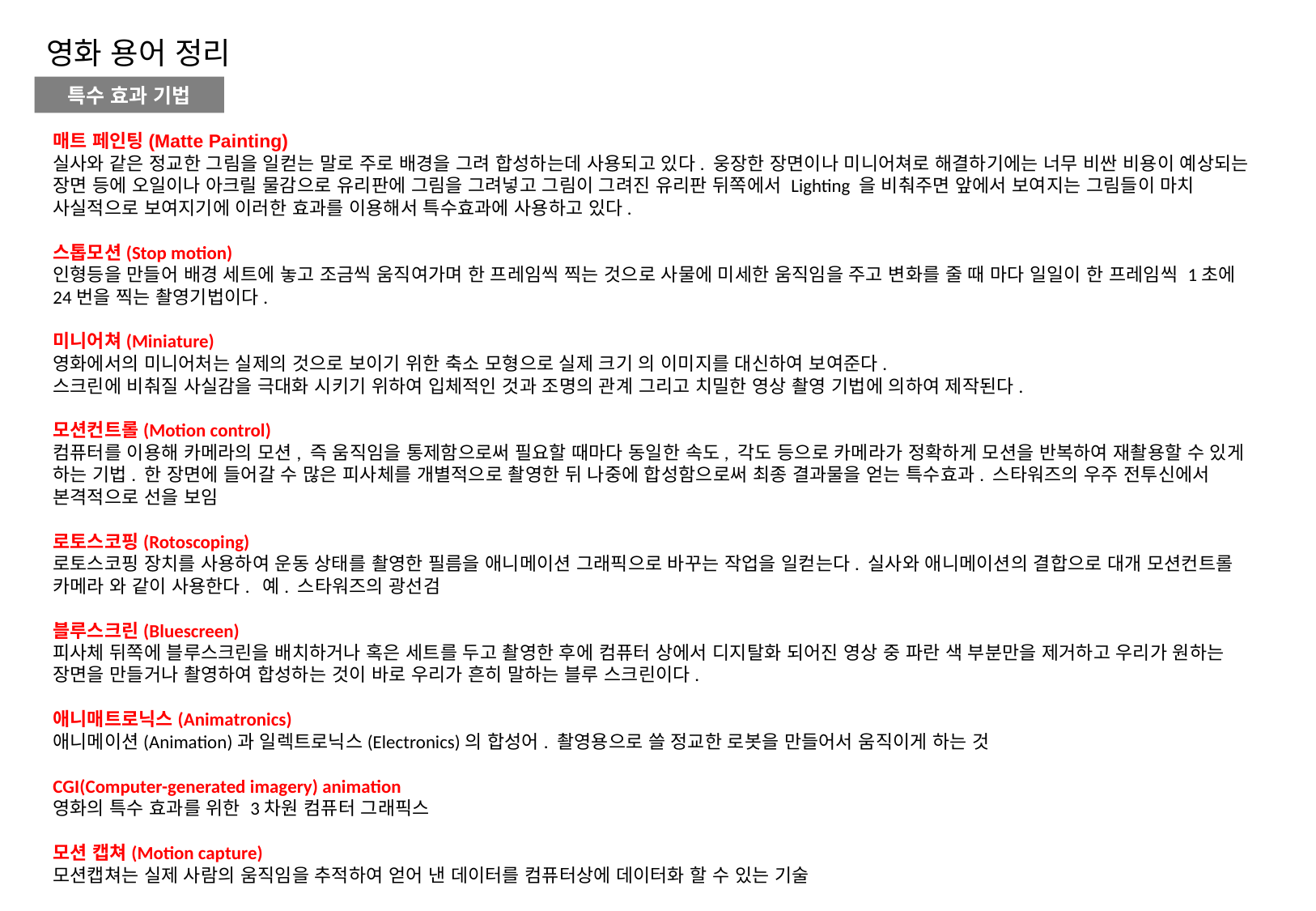

영화 용어 정리
특수 효과 기법
매트 페인팅(Matte Painting)
실사와 같은 정교한 그림을 일컫는 말로 주로 배경을 그려 합성하는데 사용되고 있다. 웅장한 장면이나 미니어쳐로 해결하기에는 너무 비싼 비용이 예상되는 장면 등에 오일이나 아크릴 물감으로 유리판에 그림을 그려넣고 그림이 그려진 유리판 뒤쪽에서 Lighting 을 비춰주면 앞에서 보여지는 그림들이 마치 사실적으로 보여지기에 이러한 효과를 이용해서 특수효과에 사용하고 있다.
스톱모션(Stop motion)
인형등을 만들어 배경 세트에 놓고 조금씩 움직여가며 한 프레임씩 찍는 것으로 사물에 미세한 움직임을 주고 변화를 줄 때 마다 일일이 한 프레임씩 1초에 24번을 찍는 촬영기법이다.

미니어쳐(Miniature)
영화에서의 미니어처는 실제의 것으로 보이기 위한 축소 모형으로 실제 크기 의 이미지를 대신하여 보여준다.
스크린에 비춰질 사실감을 극대화 시키기 위하여 입체적인 것과 조명의 관계 그리고 치밀한 영상 촬영 기법에 의하여 제작된다.

모션컨트롤(Motion control)
컴퓨터를 이용해 카메라의 모션, 즉 움직임을 통제함으로써 필요할 때마다 동일한 속도, 각도 등으로 카메라가 정확하게 모션을 반복하여 재촬용할 수 있게 하는 기법. 한 장면에 들어갈 수 많은 피사체를 개별적으로 촬영한 뒤 나중에 합성함으로써 최종 결과물을 얻는 특수효과. 스타워즈의 우주 전투신에서 본격적으로 선을 보임

로토스코핑(Rotoscoping)
로토스코핑 장치를 사용하여 운동 상태를 촬영한 필름을 애니메이션 그래픽으로 바꾸는 작업을 일컫는다. 실사와 애니메이션의 결합으로 대개 모션컨트롤 카메라 와 같이 사용한다.  예. 스타워즈의 광선검

블루스크린(Bluescreen)
피사체 뒤쪽에 블루스크린을 배치하거나 혹은 세트를 두고 촬영한 후에 컴퓨터 상에서 디지탈화 되어진 영상 중 파란 색 부분만을 제거하고 우리가 원하는 장면을 만들거나 촬영하여 합성하는 것이 바로 우리가 흔히 말하는 블루 스크린이다.

애니매트로닉스(Animatronics)
애니메이션(Animation)과 일렉트로닉스(Electronics)의 합성어. 촬영용으로 쓸 정교한 로봇을 만들어서 움직이게 하는 것

CGI(Computer-generated imagery) animation
영화의 특수 효과를 위한 3차원 컴퓨터 그래픽스

모션 캡쳐(Motion capture)
모션캡쳐는 실제 사람의 움직임을 추적하여 얻어 낸 데이터를 컴퓨터상에 데이터화 할 수 있는 기술